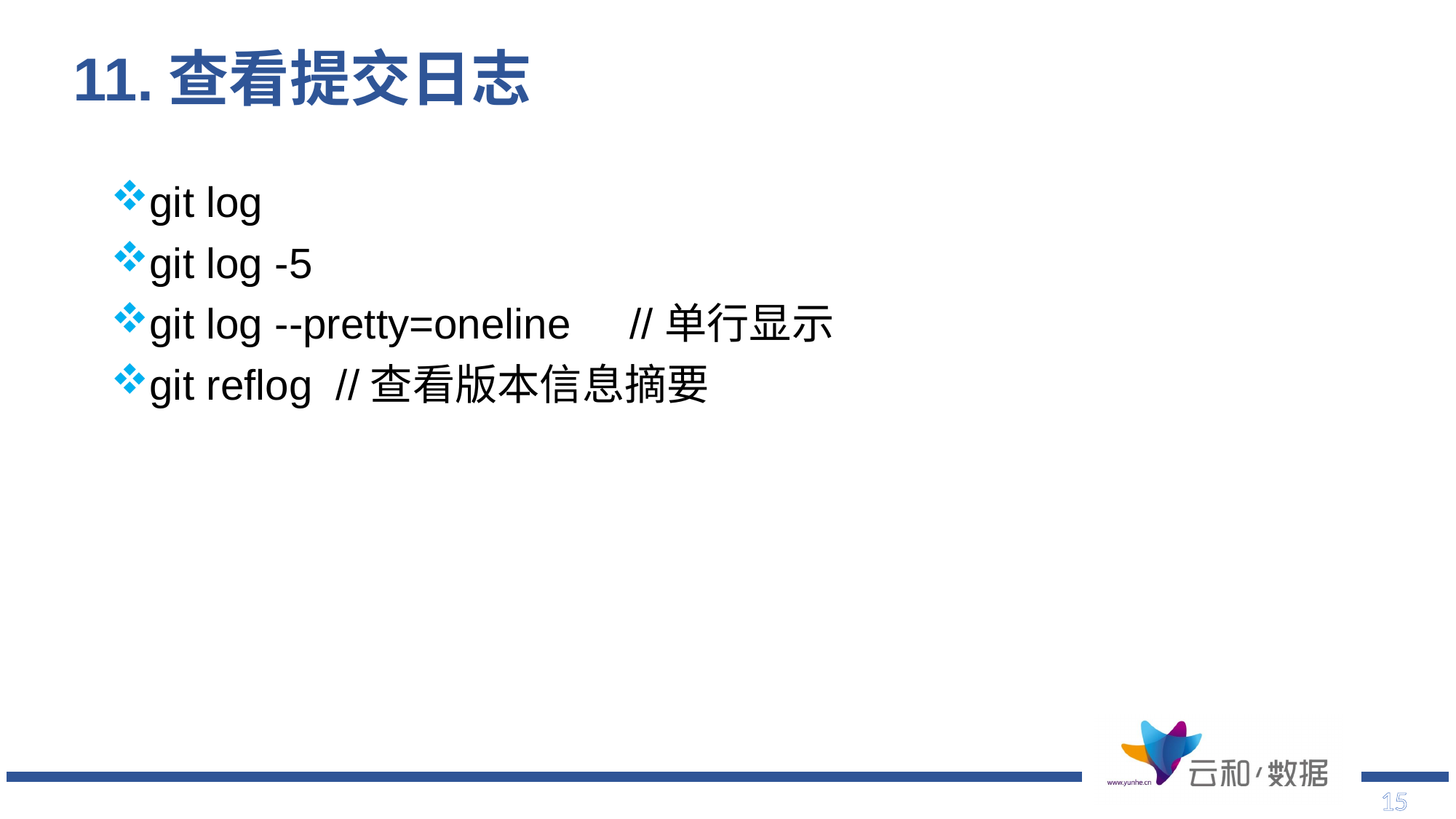

# 11.查看提交日志
git log
git log -5
git log --pretty=oneline     //单行显示
git reflog  //查看版本信息摘要